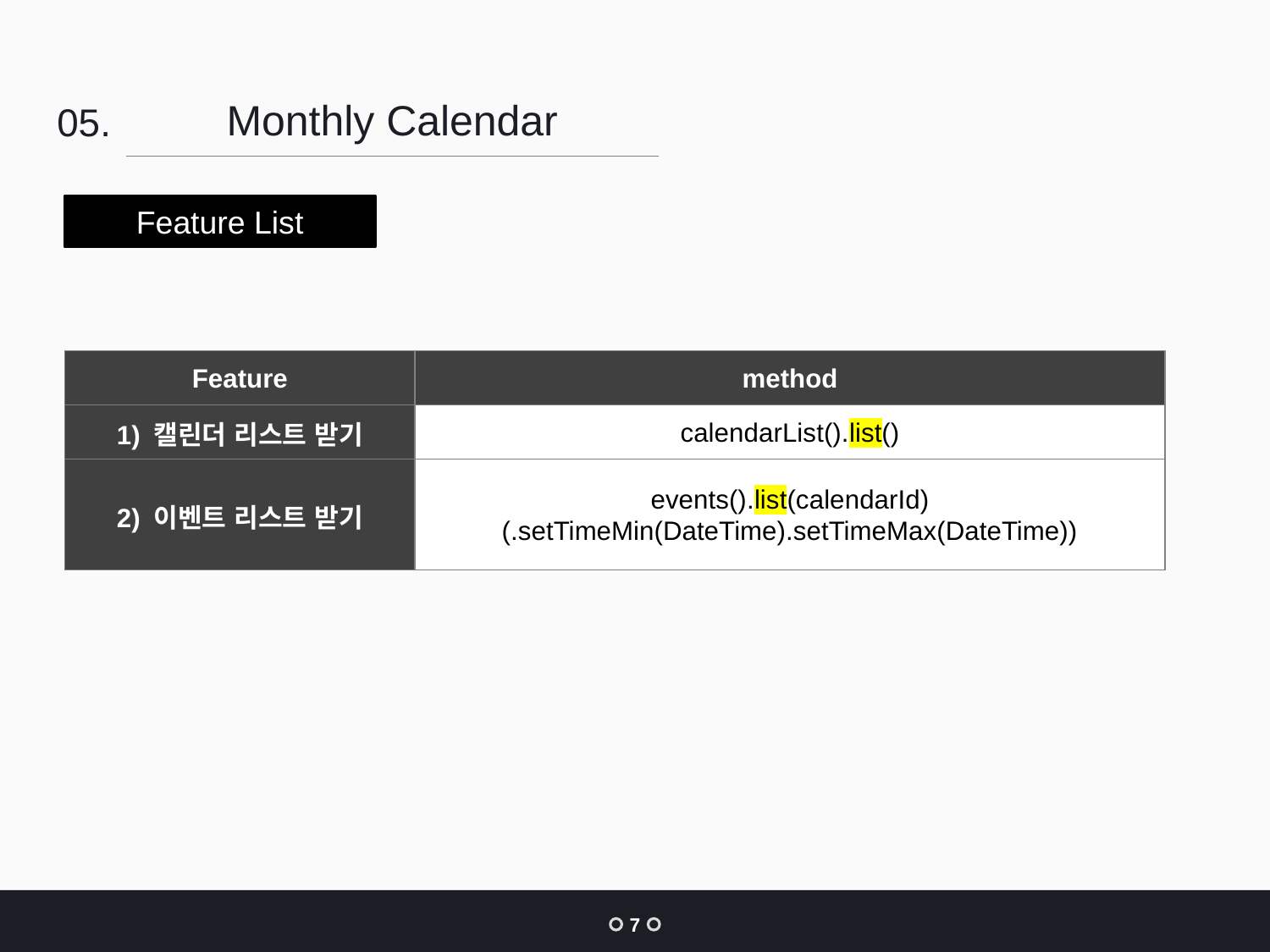

Monthly Calendar
05.
Feature List
| Feature | method |
| --- | --- |
| 1) 캘린더 리스트 받기 | calendarList().list() |
| 2) 이벤트 리스트 받기 | events().list(calendarId) (.setTimeMin(DateTime).setTimeMax(DateTime)) |
7